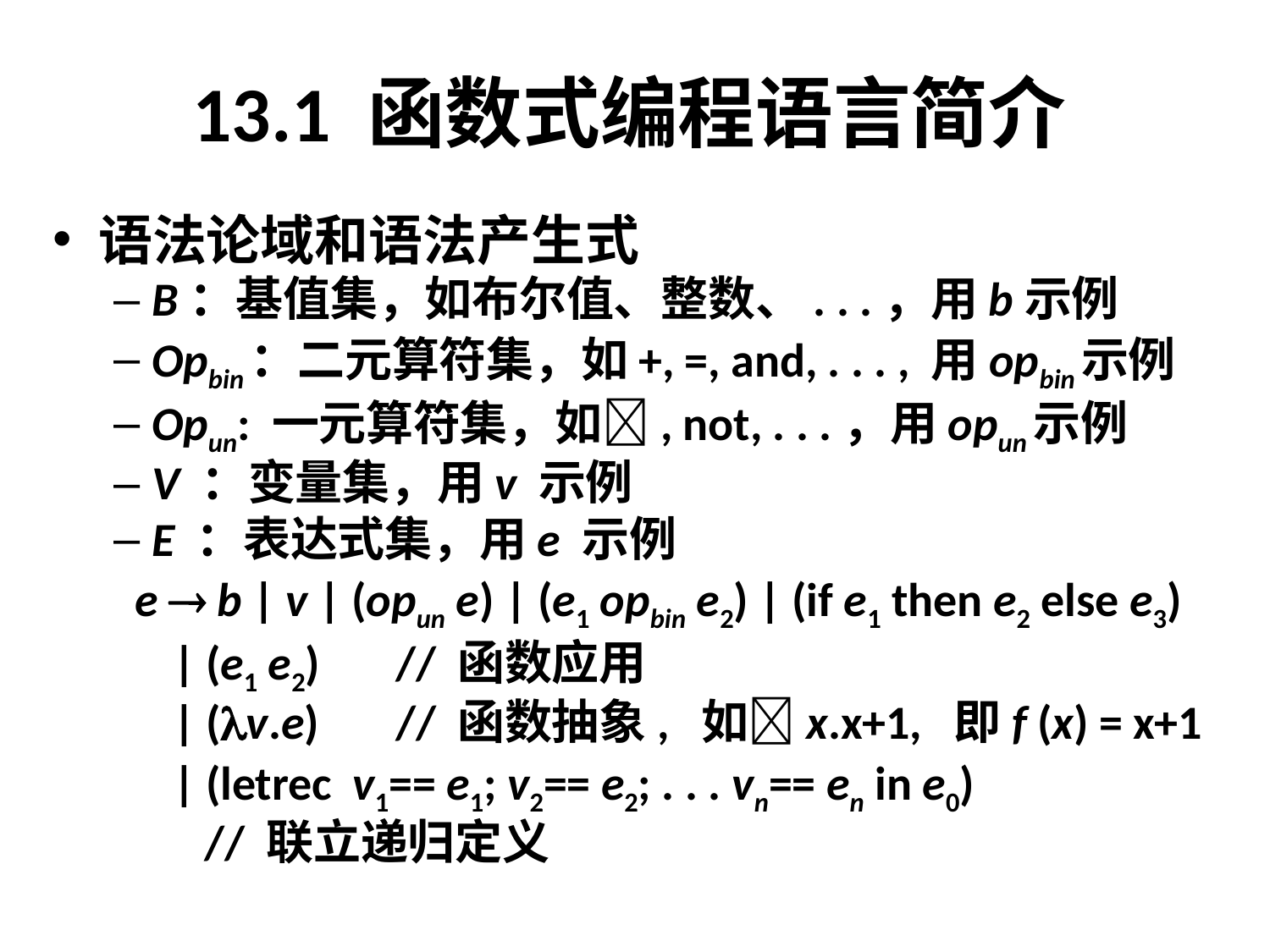

# 13.1 函数式编程语言简介
语法论域和语法产生式
B：基值集，如布尔值、整数、. . .，用b示例
Opbin：二元算符集，如+, =, and, . . . , 用opbin示例
Opun: 一元算符集，如−, not, . . .，用opun示例
V ：变量集，用v 示例
E ：表达式集，用e 示例
  e → b | v | (opun e) | (e1 opbin e2) | (if e1 then e2 else e3)
		  | (e1 e2)	// 函数应用
		  | (λv.e)	// 函数抽象,  如λx.x+1,  即f (x) = x+1
		  | (letrec  v1== e1; v2== e2; . . . vn== en in e0)
							     // 联立递归定义